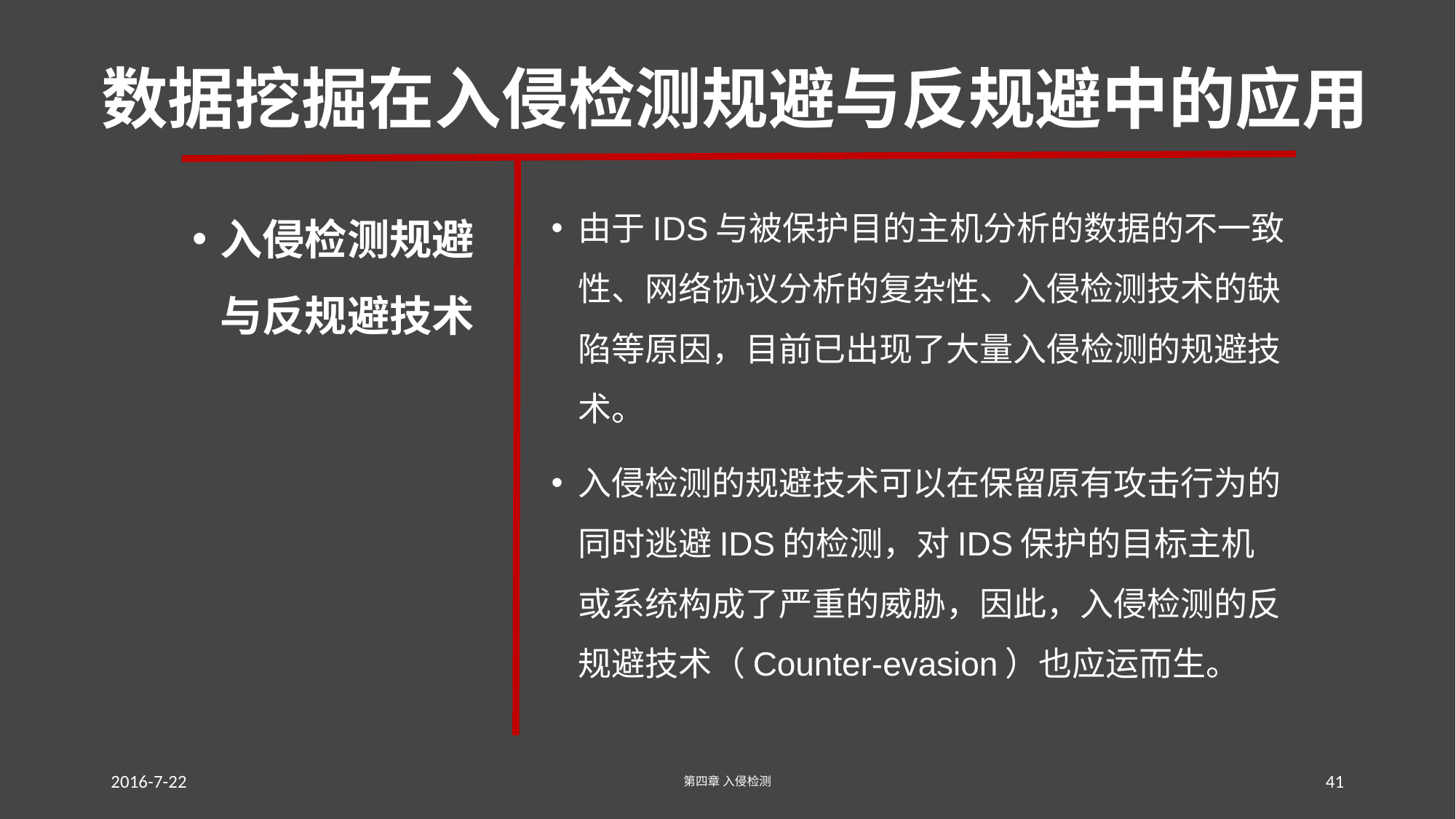

# 数据挖掘在入侵检测规避与反规避中的应用
入侵检测规避与反规避技术
由于IDS与被保护目的主机分析的数据的不一致性、网络协议分析的复杂性、入侵检测技术的缺陷等原因，目前已出现了大量入侵检测的规避技术。
入侵检测的规避技术可以在保留原有攻击行为的同时逃避IDS的检测，对IDS保护的目标主机或系统构成了严重的威胁，因此，入侵检测的反规避技术（Counter-evasion）也应运而生。
2016-7-22
第四章 入侵检测
41